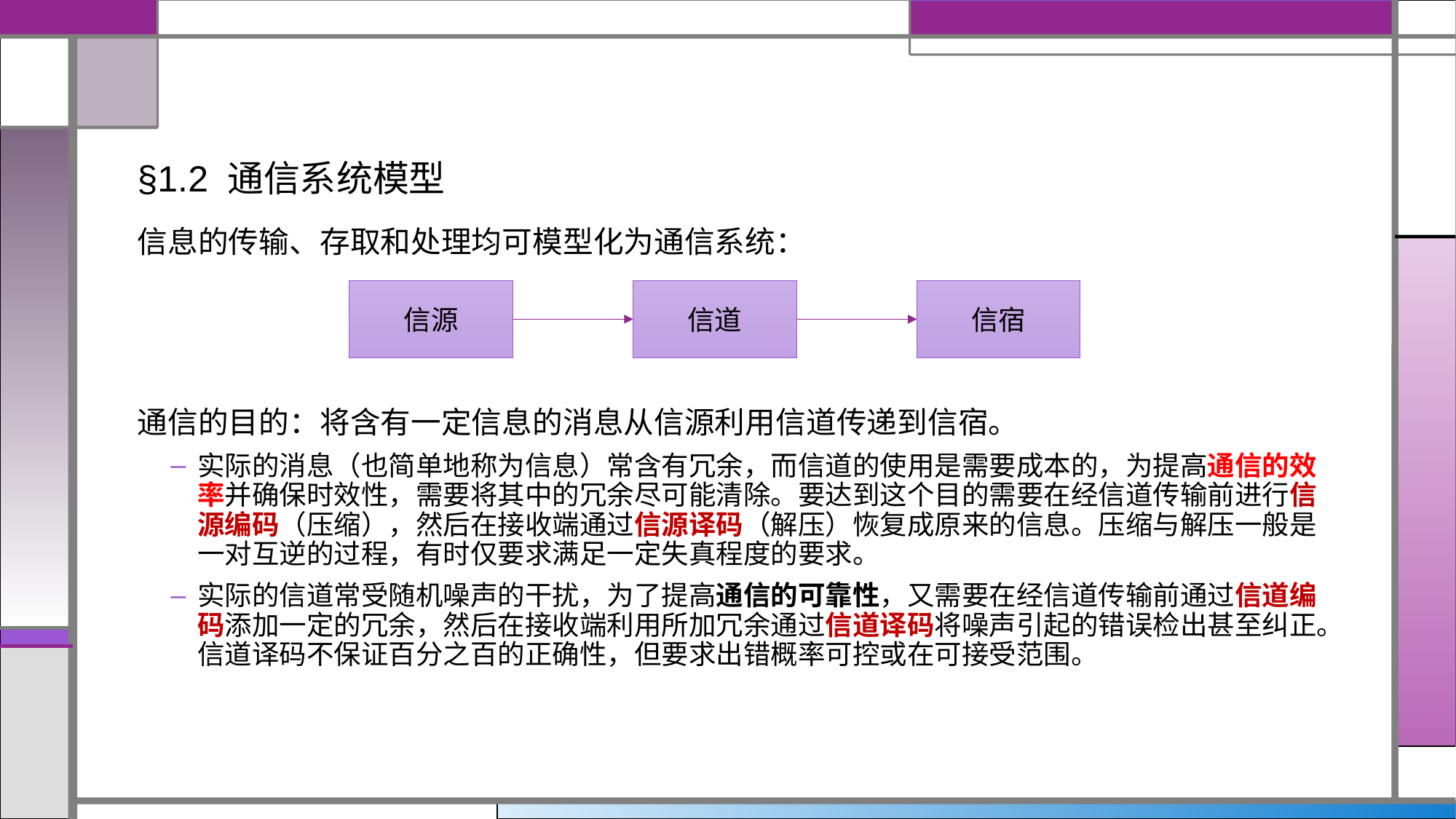

§1.2 通信系统模型
信息的传输、存取和处理均可模型化为通信系统：

通信的目的：将含有一定信息的消息从信源利用信道传递到信宿。
实际的消息（也简单地称为信息）常含有冗余，而信道的使用是需要成本的，为提高通信的效率并确保时效性，需要将其中的冗余尽可能清除。要达到这个目的需要在经信道传输前进行信源编码（压缩），然后在接收端通过信源译码（解压）恢复成原来的信息。压缩与解压一般是一对互逆的过程，有时仅要求满足一定失真程度的要求。
实际的信道常受随机噪声的干扰，为了提高通信的可靠性，又需要在经信道传输前通过信道编码添加一定的冗余，然后在接收端利用所加冗余通过信道译码将噪声引起的错误检出甚至纠正。信道译码不保证百分之百的正确性，但要求出错概率可控或在可接受范围。

信源
信道
信宿